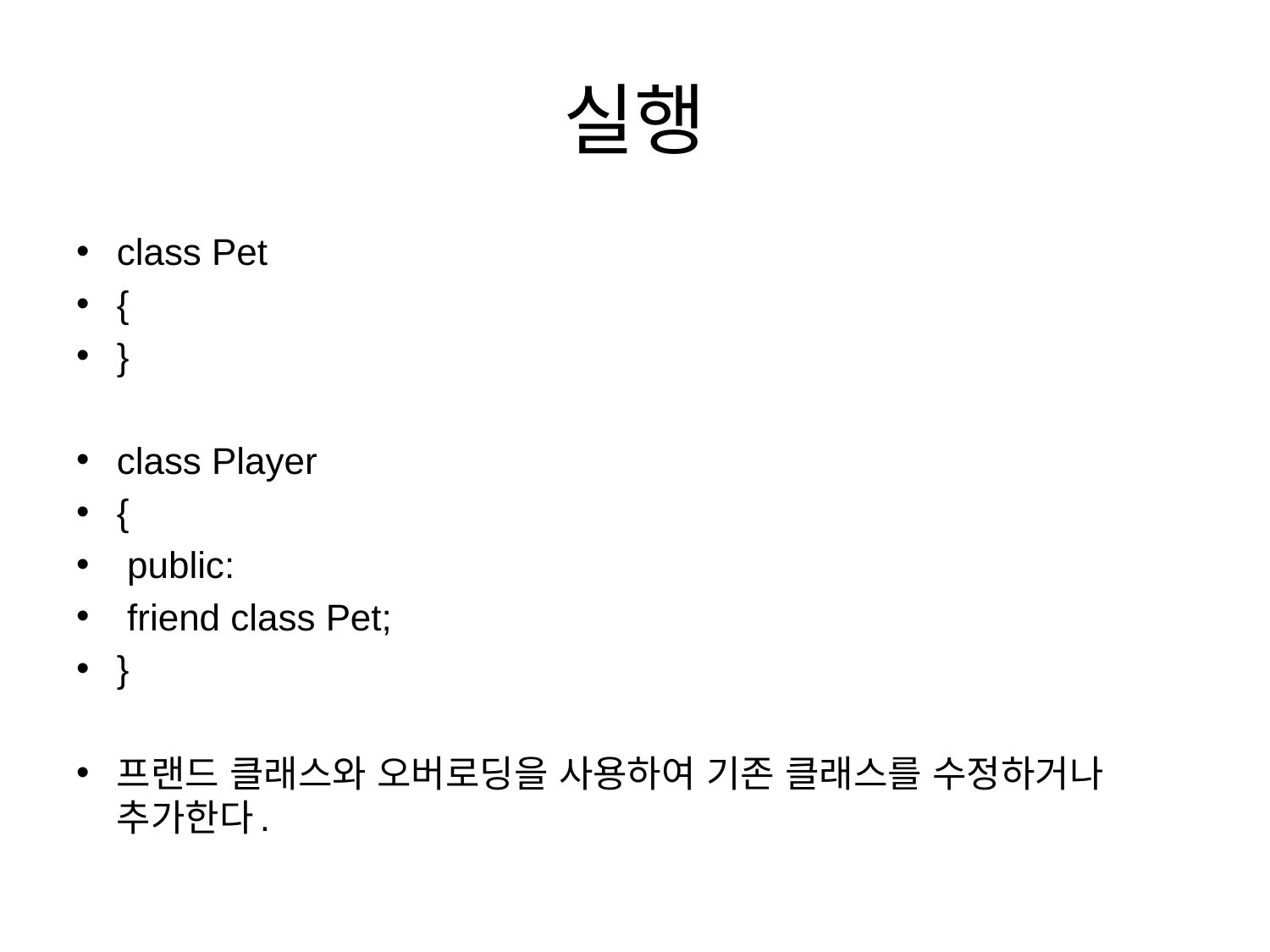

# 실행
class Pet
{
}

class Player
{
 public:
 friend class Pet;
}

프랜드 클래스와 오버로딩을 사용하여 기존 클래스를 수정하거나 추가한다.